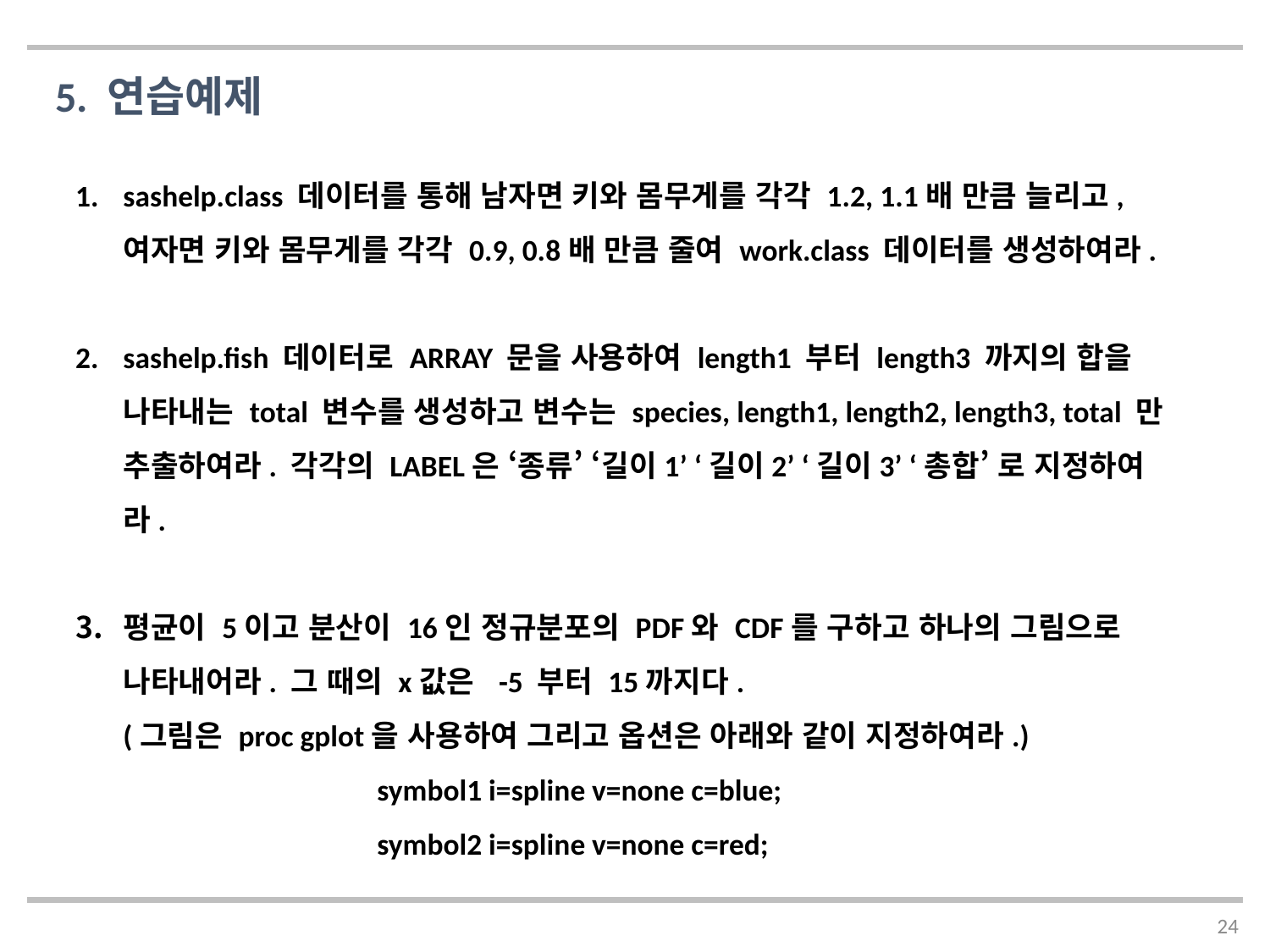

5. 연습예제
sashelp.class 데이터를 통해 남자면 키와 몸무게를 각각 1.2, 1.1배 만큼 늘리고, 여자면 키와 몸무게를 각각 0.9, 0.8배 만큼 줄여 work.class 데이터를 생성하여라.

sashelp.fish 데이터로 ARRAY 문을 사용하여 length1 부터 length3 까지의 합을 나타내는 total 변수를 생성하고 변수는 species, length1, length2, length3, total 만 추출하여라. 각각의 LABEL은 ‘종류’ ‘길이1’ ‘길이2’ ‘길이3’ ‘총합’ 로 지정하여라.

평균이 5이고 분산이 16인 정규분포의 PDF와 CDF를 구하고 하나의 그림으로 나타내어라. 그 때의 x값은  -5 부터 15까지다.
(그림은 proc gplot을 사용하여 그리고 옵션은 아래와 같이 지정하여라.)
		symbol1 i=spline v=none c=blue;
		symbol2 i=spline v=none c=red;